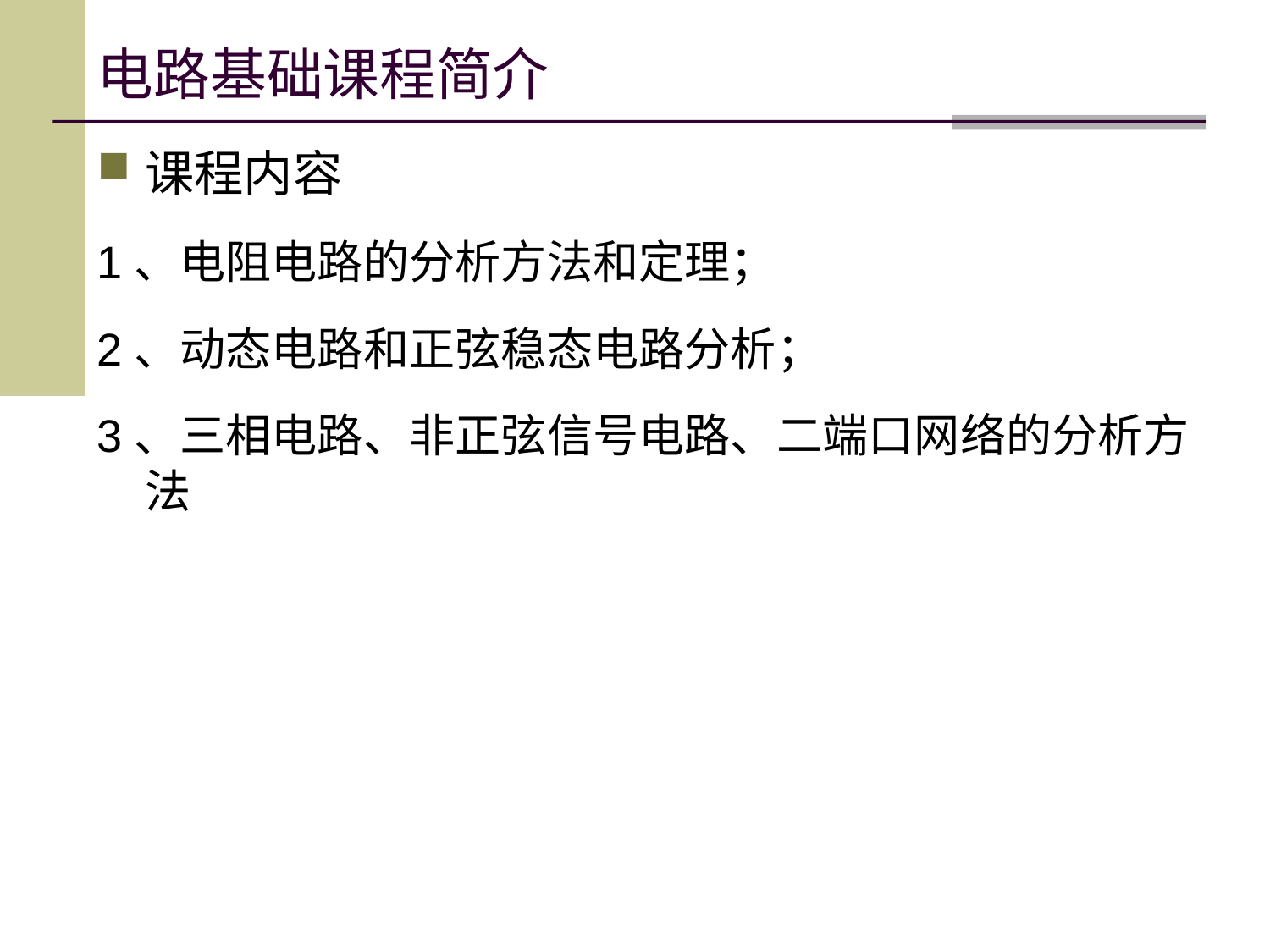

# 电路基础课程简介
课程内容
1、电阻电路的分析方法和定理；
2、动态电路和正弦稳态电路分析；
3、三相电路、非正弦信号电路、二端口网络的分析方法